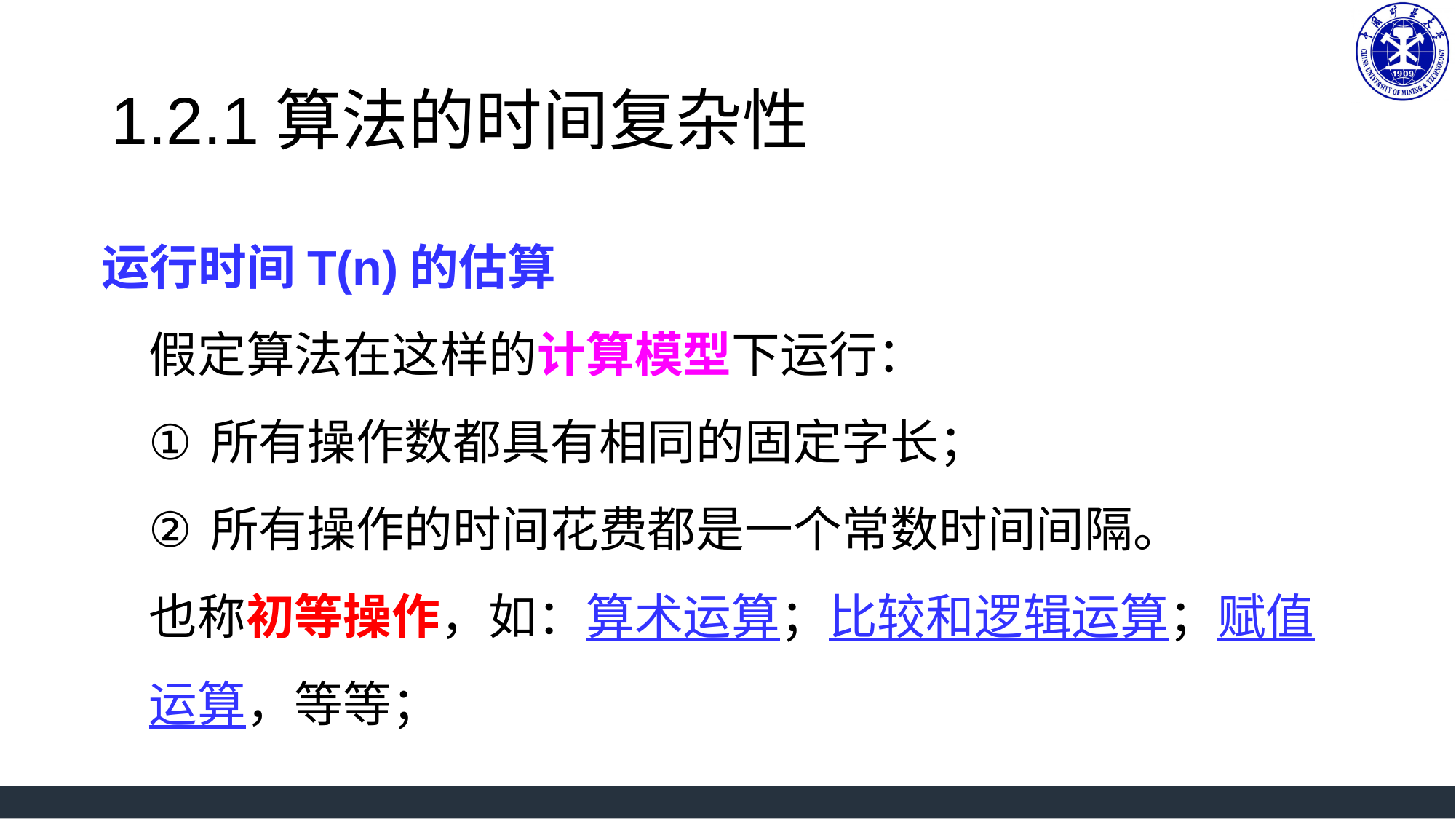

# 1.2.1算法的时间复杂性
运行时间T(n)的估算
假定算法在这样的计算模型下运行：
所有操作数都具有相同的固定字长；
所有操作的时间花费都是一个常数时间间隔。
也称初等操作，如：算术运算；比较和逻辑运算；赋值运算，等等；